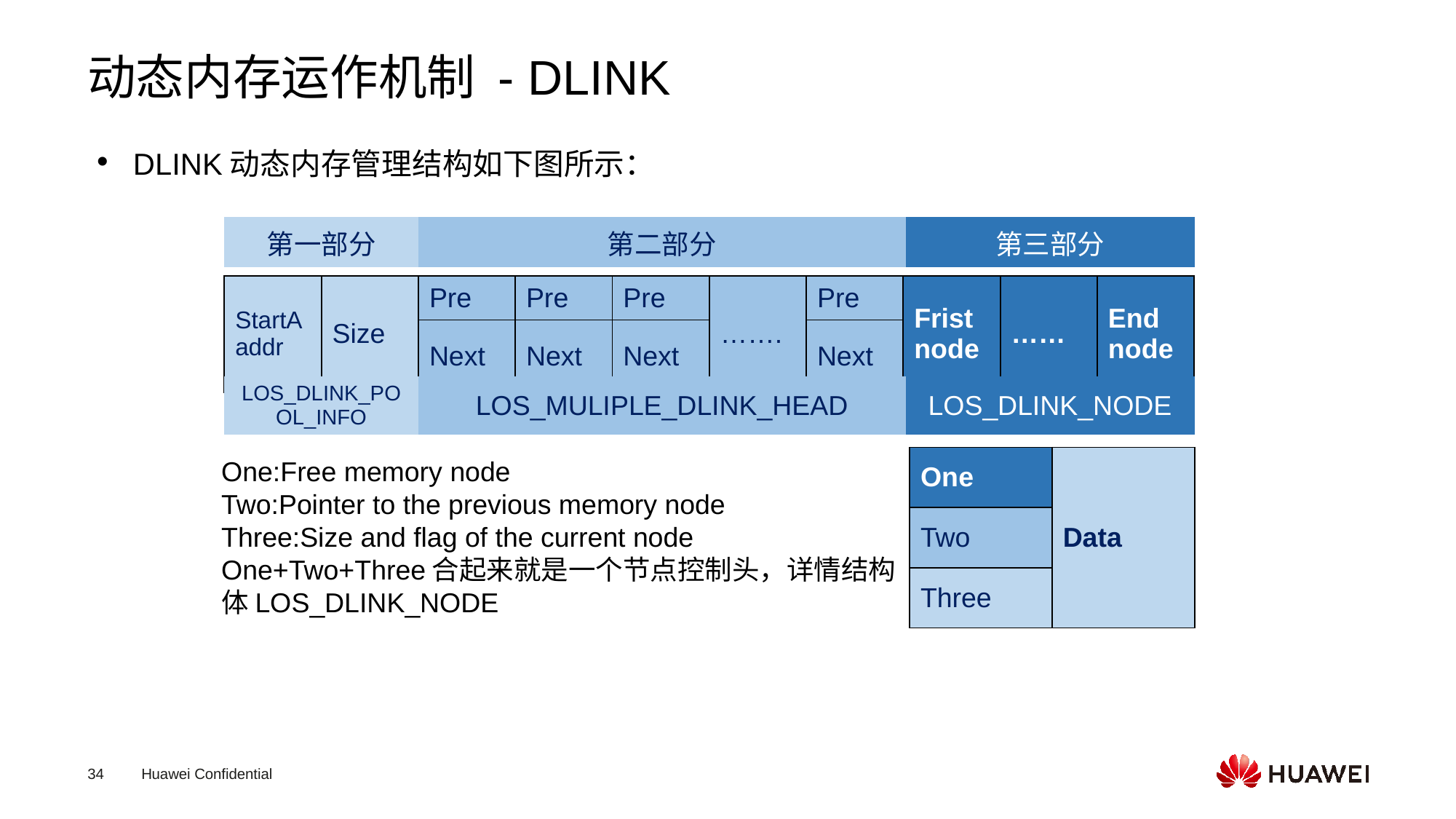

# 动态内存运作机制 - DLINK
DLINK动态内存管理结构如下图所示：

| 第一部分 | 第二部分 | 第三部分 |
| --- | --- | --- |
| StartA addr | Size | Pre | Pre | Pre | ……. | Pre | Frist node | …… | End node |
| --- | --- | --- | --- | --- | --- | --- | --- | --- | --- |
|  |  | Next | Next | Next |  | Next |  |  |  |
| LOS\_DLINK\_POOL\_INFO | LOS\_MULIPLE\_DLINK\_HEAD | LOS\_DLINK\_NODE |
| --- | --- | --- |
One:Free memory node
Two:Pointer to the previous memory node
Three:Size and flag of the current node
One+Two+Three合起来就是一个节点控制头，详情结构体LOS_DLINK_NODE
| One | Data |
| --- | --- |
| Two |  |
| Three |  |